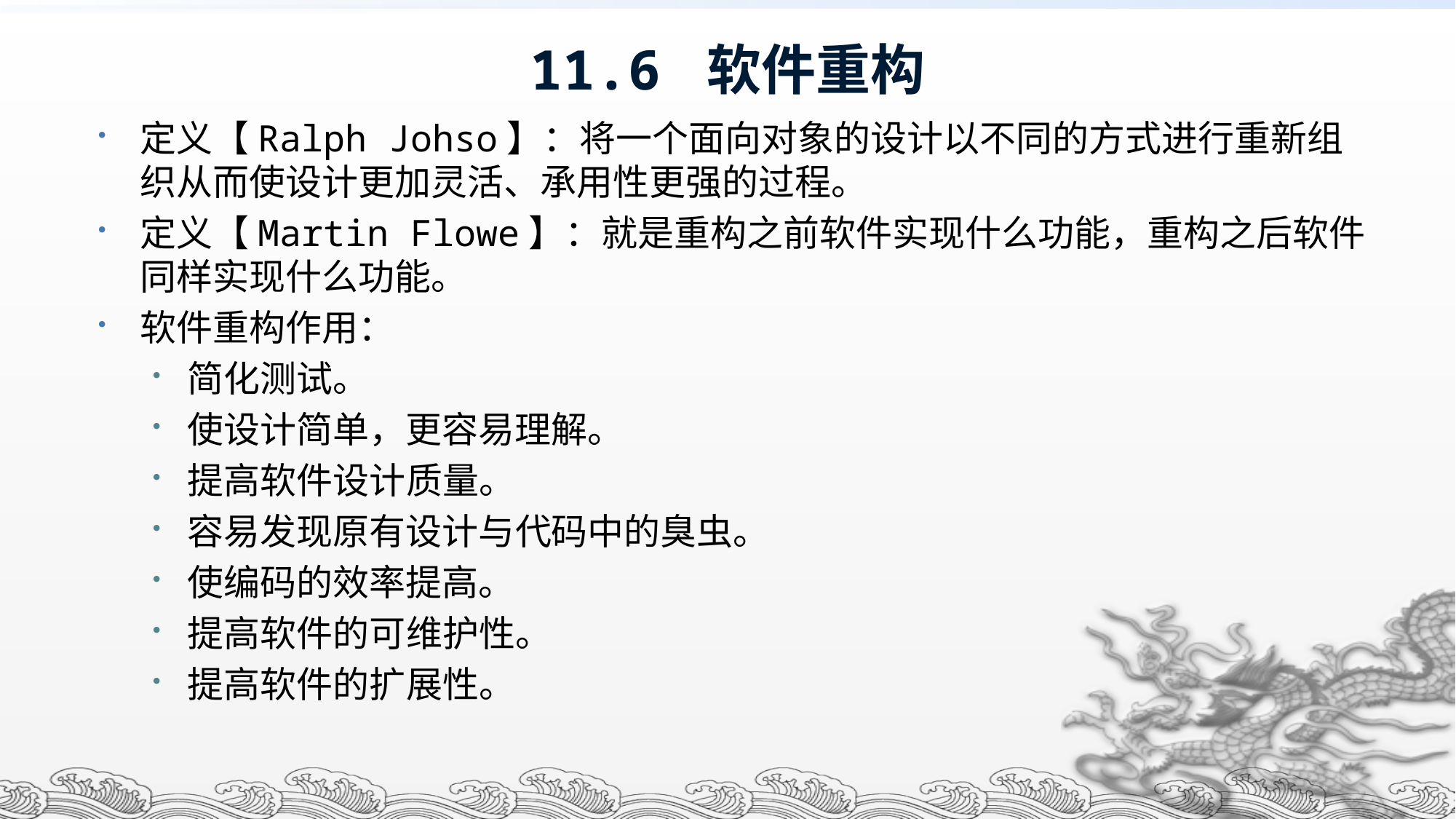

# 11.6 软件重构
定义【Ralph Johso】：将一个面向对象的设计以不同的方式进行重新组织从而使设计更加灵活、承用性更强的过程。
定义【Martin Flowe】：就是重构之前软件实现什么功能，重构之后软件同样实现什么功能。
软件重构作用：
简化测试。
使设计简单，更容易理解。
提高软件设计质量。
容易发现原有设计与代码中的臭虫。
使编码的效率提高。
提高软件的可维护性。
提高软件的扩展性。